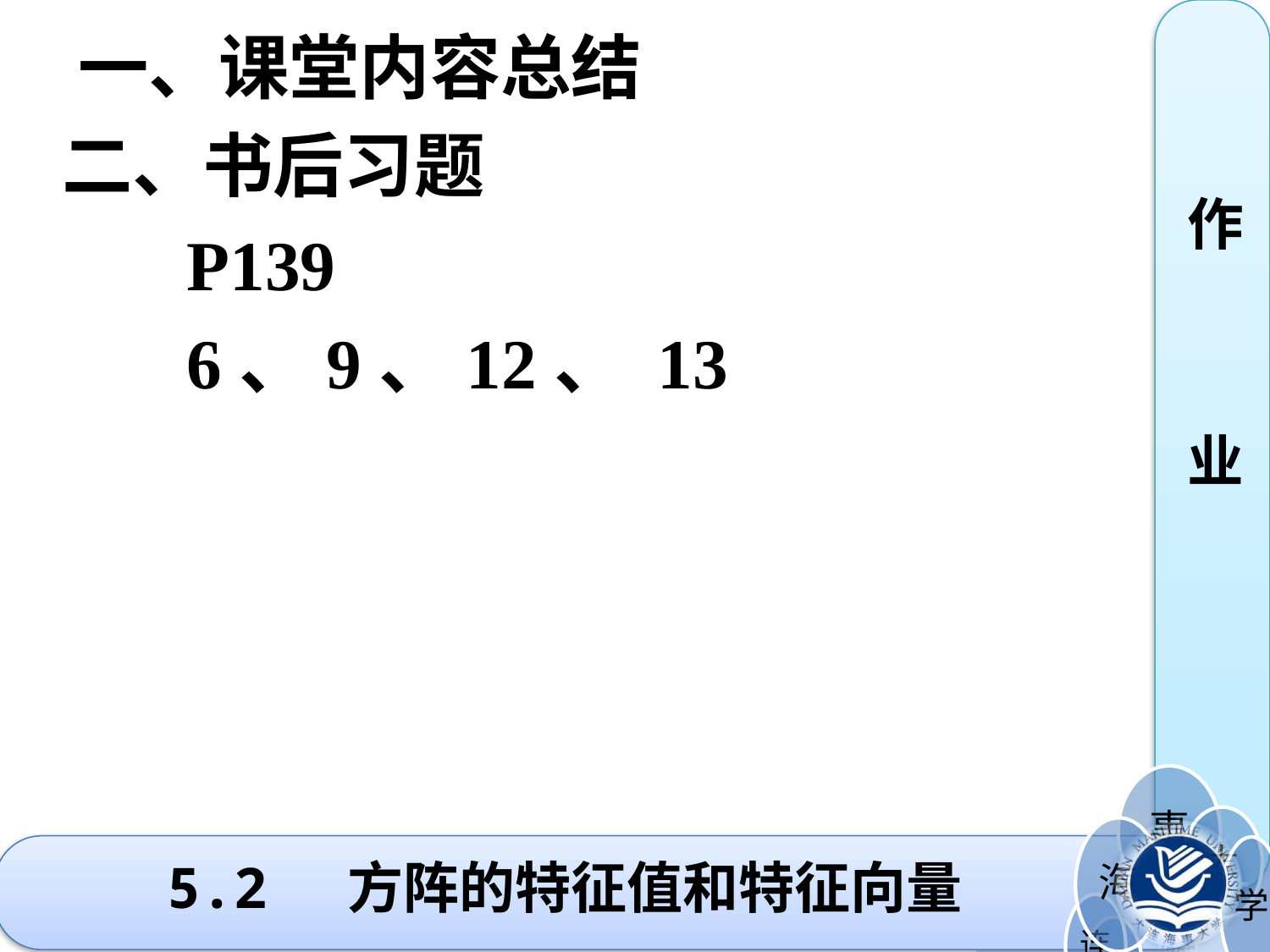

一、课堂内容总结
 二、书后习题
         P139
         6、9、12、 13

作

业
5.2  方阵的特征值和特征向量